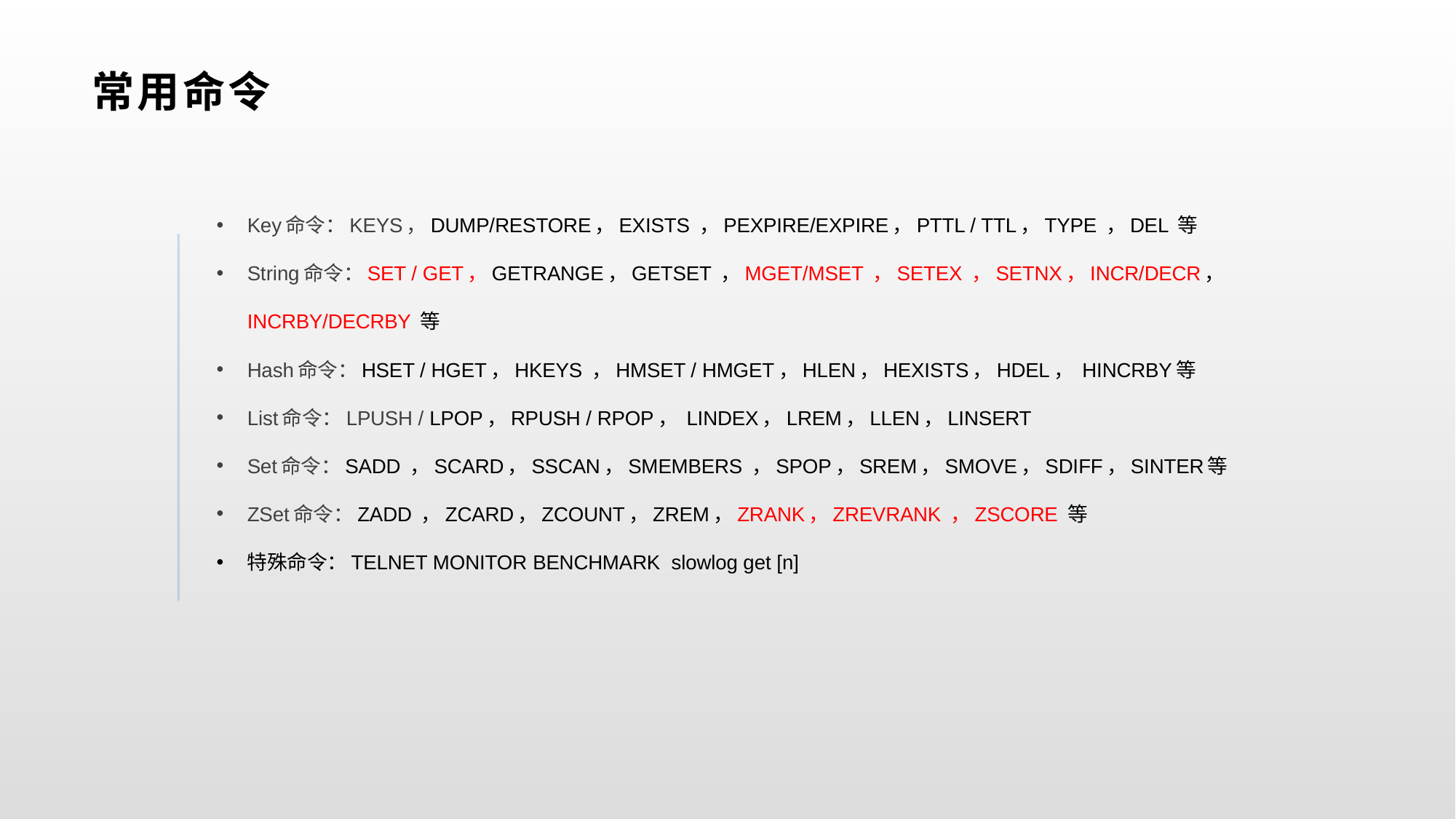

常用命令
Key命令：KEYS，DUMP/RESTORE，EXISTS ，PEXPIRE/EXPIRE，PTTL / TTL，TYPE ，DEL 等
String命令：SET / GET，GETRANGE，GETSET ，MGET/MSET ，SETEX ，SETNX，INCR/DECR，	         INCRBY/DECRBY 等
Hash命令：HSET / HGET，HKEYS ，HMSET / HMGET，HLEN，HEXISTS，HDEL， HINCRBY等
List命令：LPUSH / LPOP，RPUSH / RPOP， LINDEX，LREM，LLEN，LINSERT
Set命令：SADD ，SCARD，SSCAN，SMEMBERS ，SPOP，SREM，SMOVE，SDIFF，SINTER等
ZSet命令：ZADD ，ZCARD，ZCOUNT，ZREM，ZRANK，ZREVRANK ，ZSCORE 等
特殊命令：TELNET MONITOR BENCHMARK  slowlog get [n]